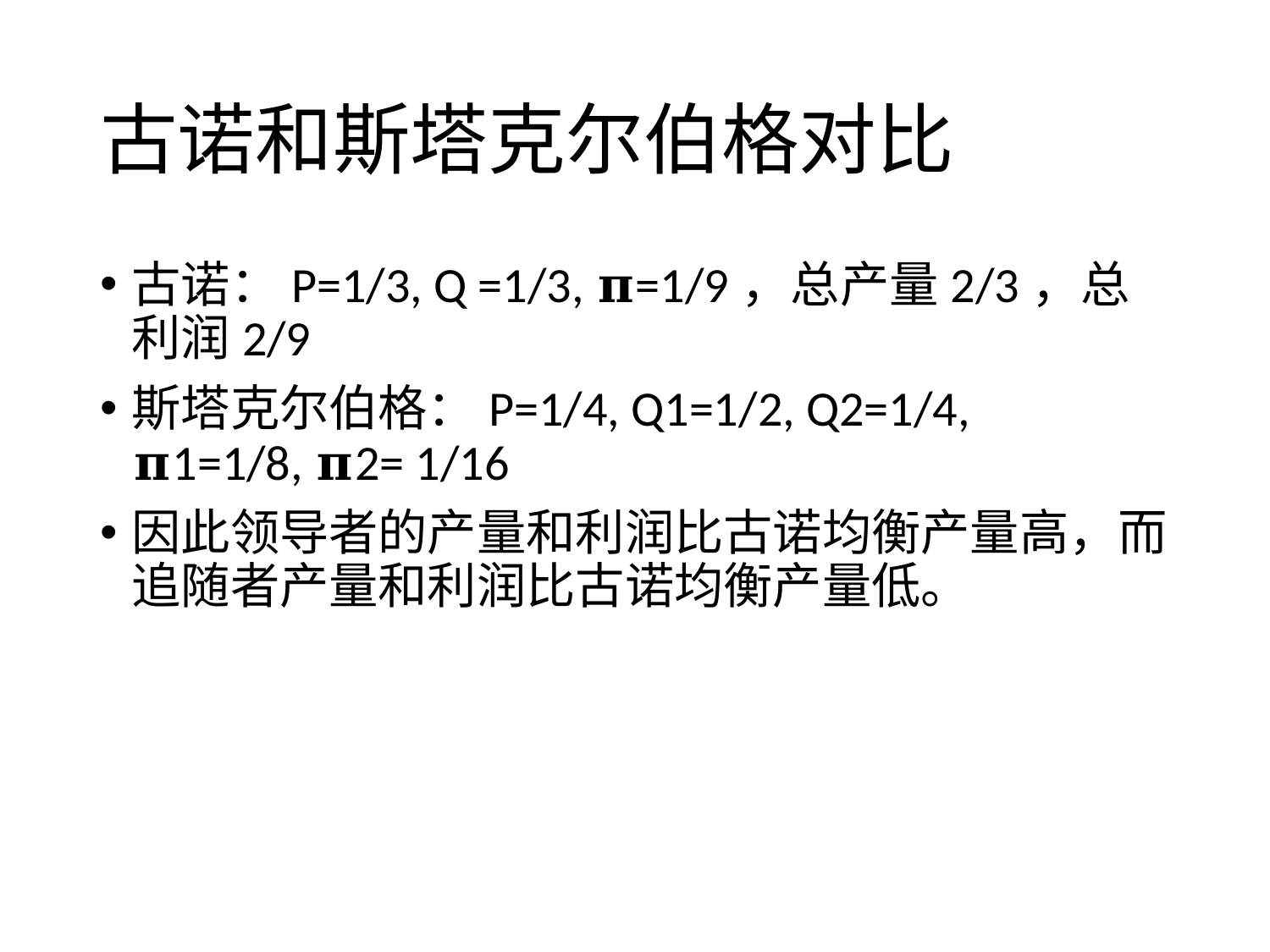

# 古诺和斯塔克尔伯格对比
古诺：P=1/3, Q =1/3, 𝛑=1/9，总产量2/3，总利润2/9
斯塔克尔伯格：P=1/4, Q1=1/2, Q2=1/4, 𝛑1=1/8, 𝛑2= 1/16
因此领导者的产量和利润比古诺均衡产量高，而追随者产量和利润比古诺均衡产量低。